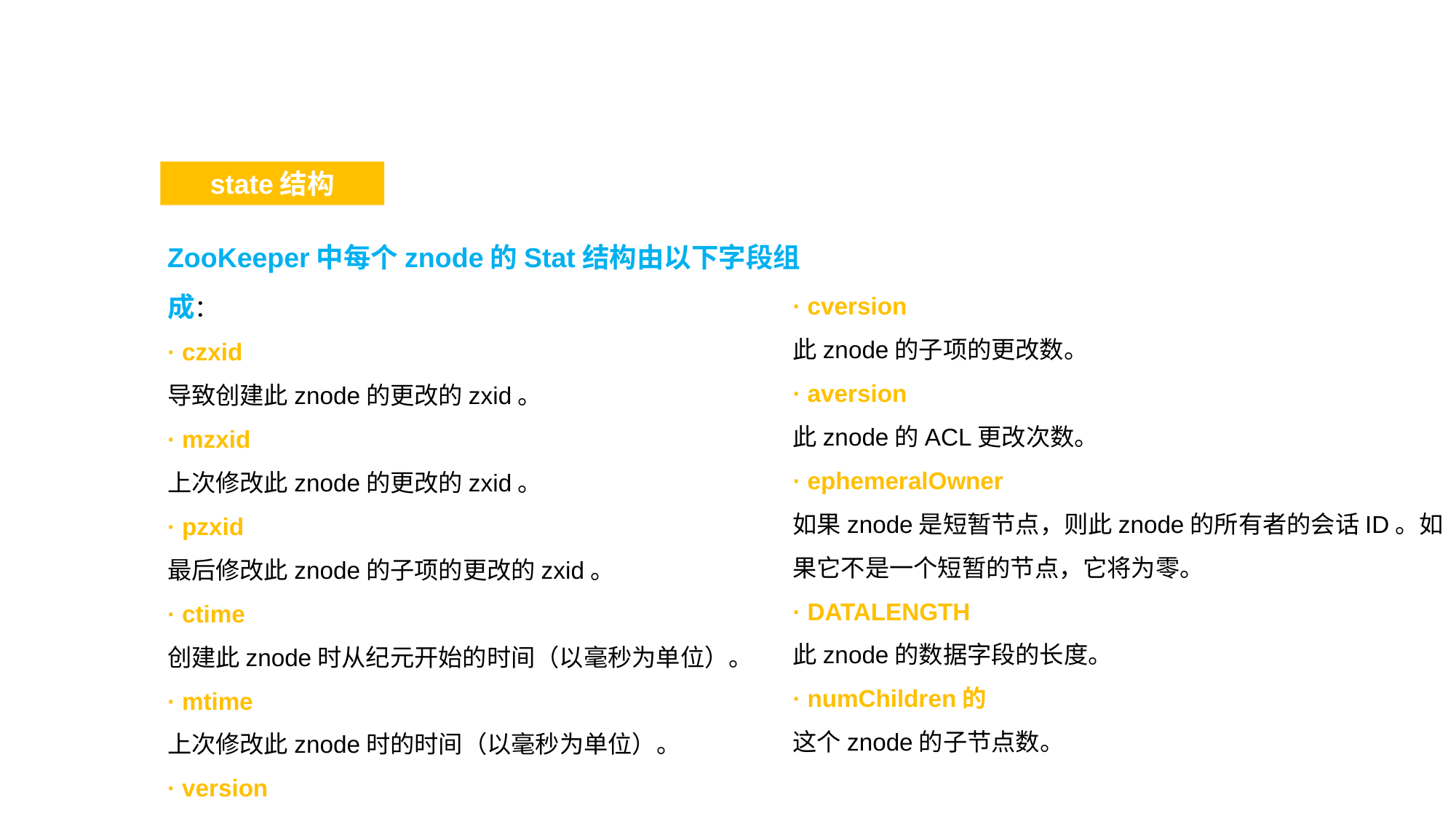

第二章    Zookeeper 数据类型
state结构
ZooKeeper中每个znode的Stat结构由以下字段组成：
· czxid
导致创建此znode的更改的zxid。
· mzxid
上次修改此znode的更改的zxid。
· pzxid
最后修改此znode的子项的更改的zxid。
· ctime
创建此znode时从纪元开始的时间（以毫秒为单位）。
· mtime
上次修改此znode时的时间（以毫秒为单位）。
· version
此znode数据的更改次数。

· cversion
此znode的子项的更改数。
· aversion
此znode的ACL更改次数。
· ephemeralOwner
如果znode是短暂节点，则此znode的所有者的会话ID。如果它不是一个短暂的节点，它将为零。
· DATALENGTH
此znode的数据字段的长度。
· numChildren的
这个znode的子节点数。